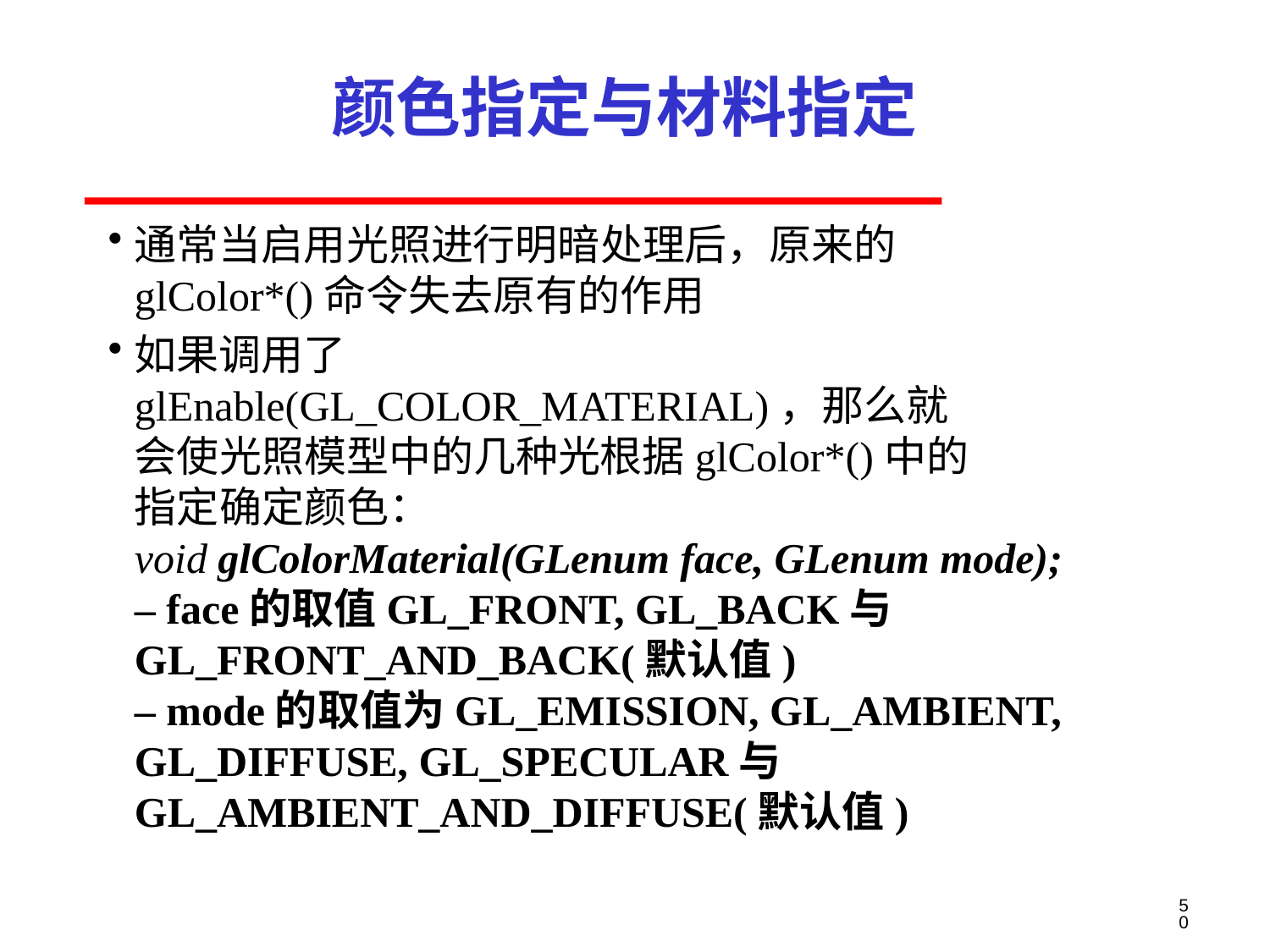

# 颜色指定与材料指定
通常当启用光照进行明暗处理后，原来的
glColor*()命令失去原有的作用
如果调用了
glEnable(GL_COLOR_MATERIAL)，那么就
会使光照模型中的几种光根据glColor*()中的
指定确定颜色：
void glColorMaterial(GLenum face, GLenum mode);
– face的取值GL_FRONT, GL_BACK与
GL_FRONT_AND_BACK(默认值)
– mode的取值为GL_EMISSION, GL_AMBIENT,
GL_DIFFUSE, GL_SPECULAR与
GL_AMBIENT_AND_DIFFUSE(默认值)
50